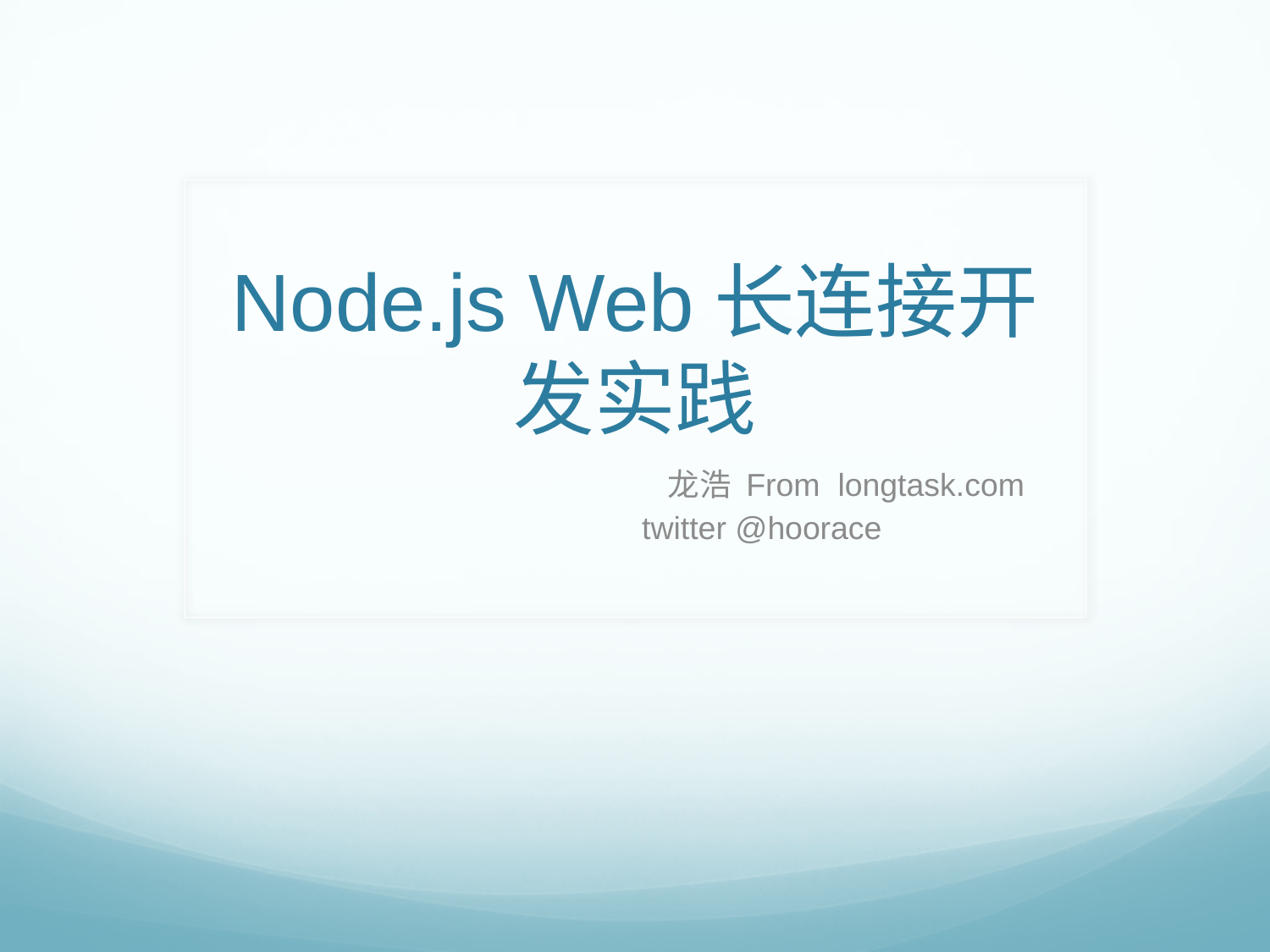

# Node.js Web长连接开发实践
	                                        龙浩 From  longtask.com
             		twitter @hoorace